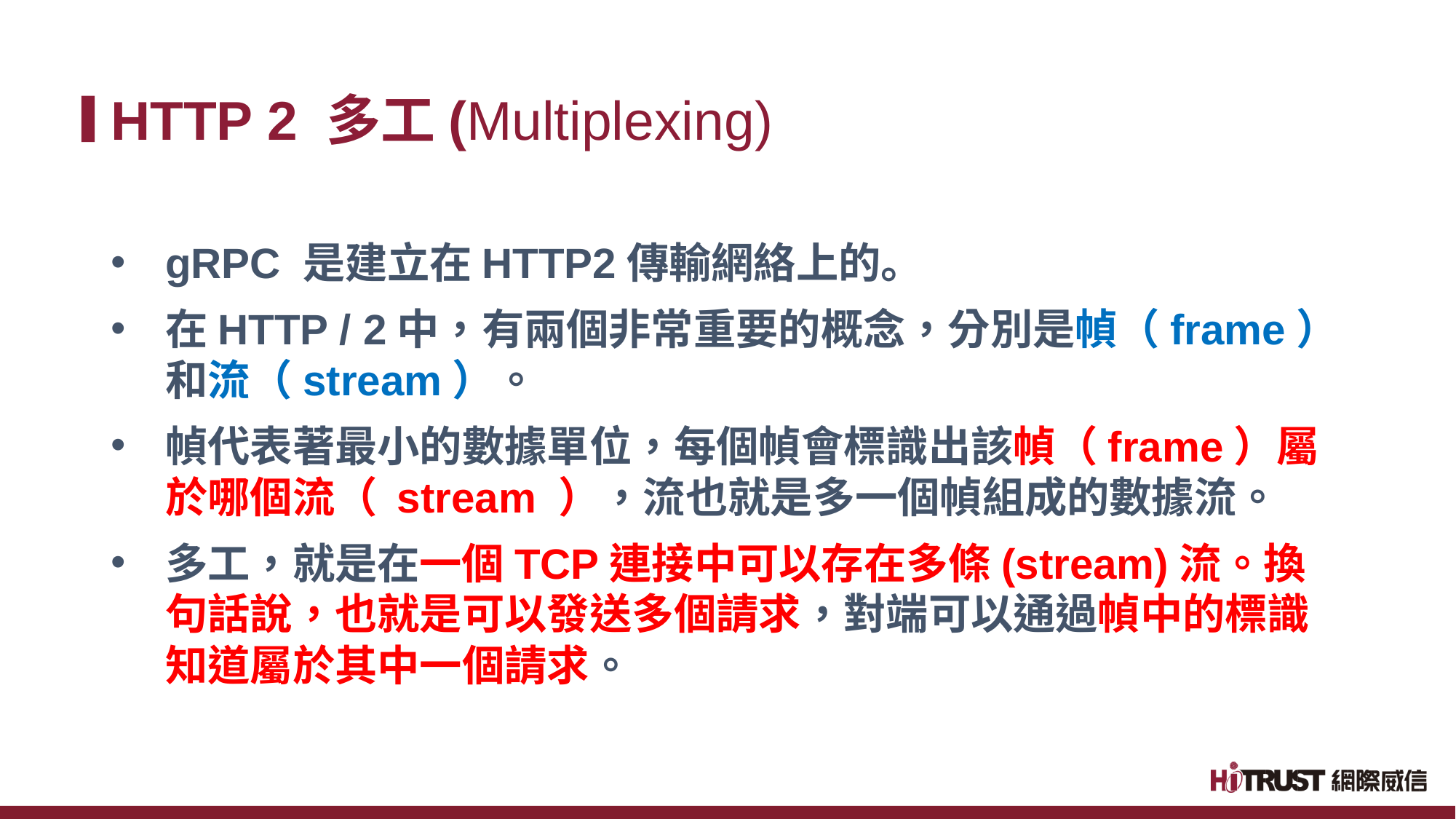

# HTTP 2 多工(Multiplexing)

gRPC 是建立在HTTP2傳輸網絡上的。
在HTTP / 2中，有兩個非常重要的概念，分別是幀（frame）和流（stream）。
幀代表著最小的數據單位，每個幀會標識出該幀（frame）屬於哪個流（ stream ），流也就是多一個幀組成的數據流。
多工，就是在一個TCP連接中可以存在多條(stream)流。換句話說，也就是可以發送多個請求，對端可以通過幀中的標識知道屬於其中一個請求。